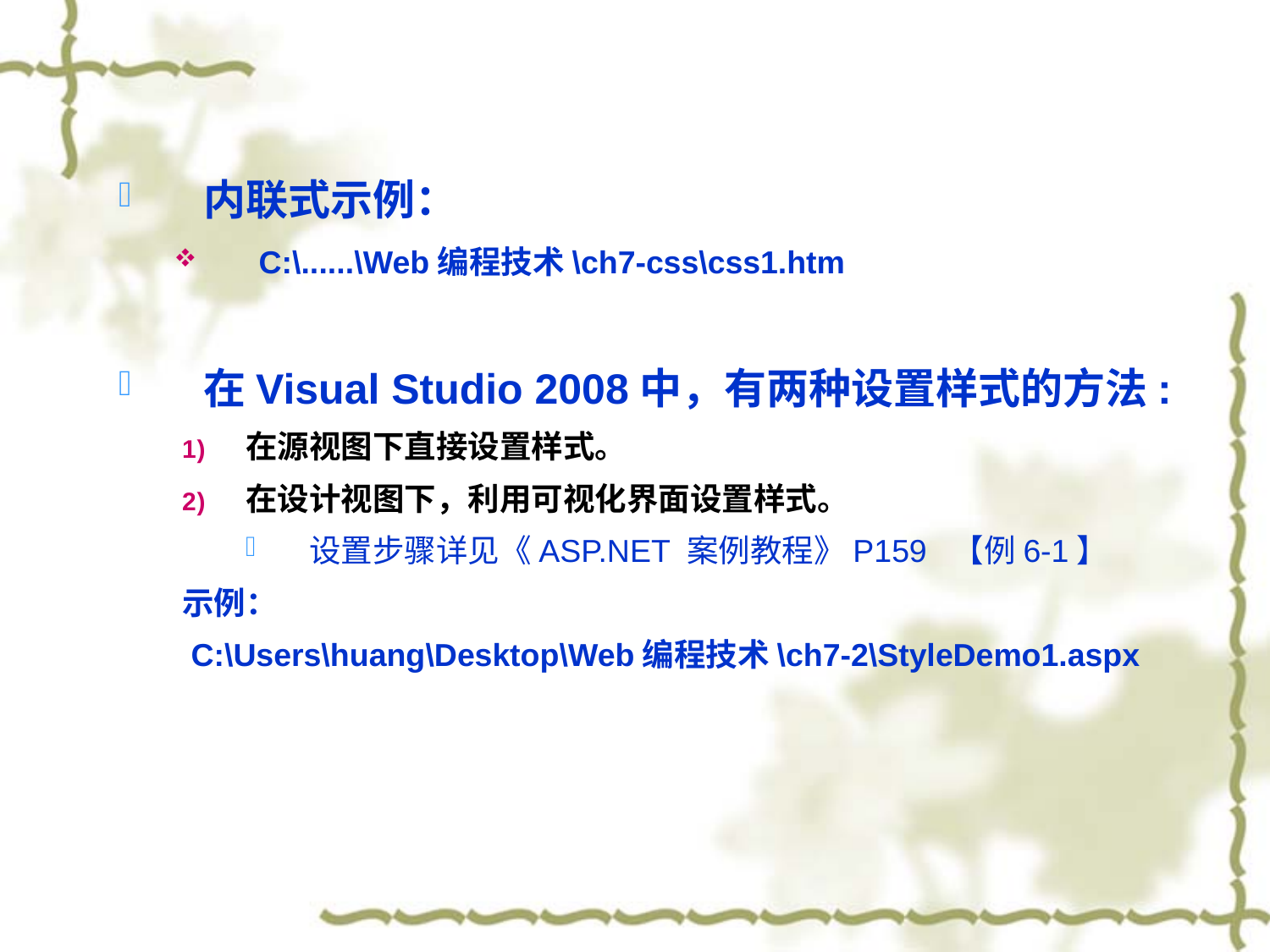

内联式示例：
C:\......\Web编程技术\ch7-css\css1.htm

在Visual Studio 2008中，有两种设置样式的方法:
在源视图下直接设置样式。
在设计视图下，利用可视化界面设置样式。
设置步骤详见《ASP.NET 案例教程》P159  【例6-1】
示例：
 C:\Users\huang\Desktop\Web编程技术\ch7-2\StyleDemo1.aspx